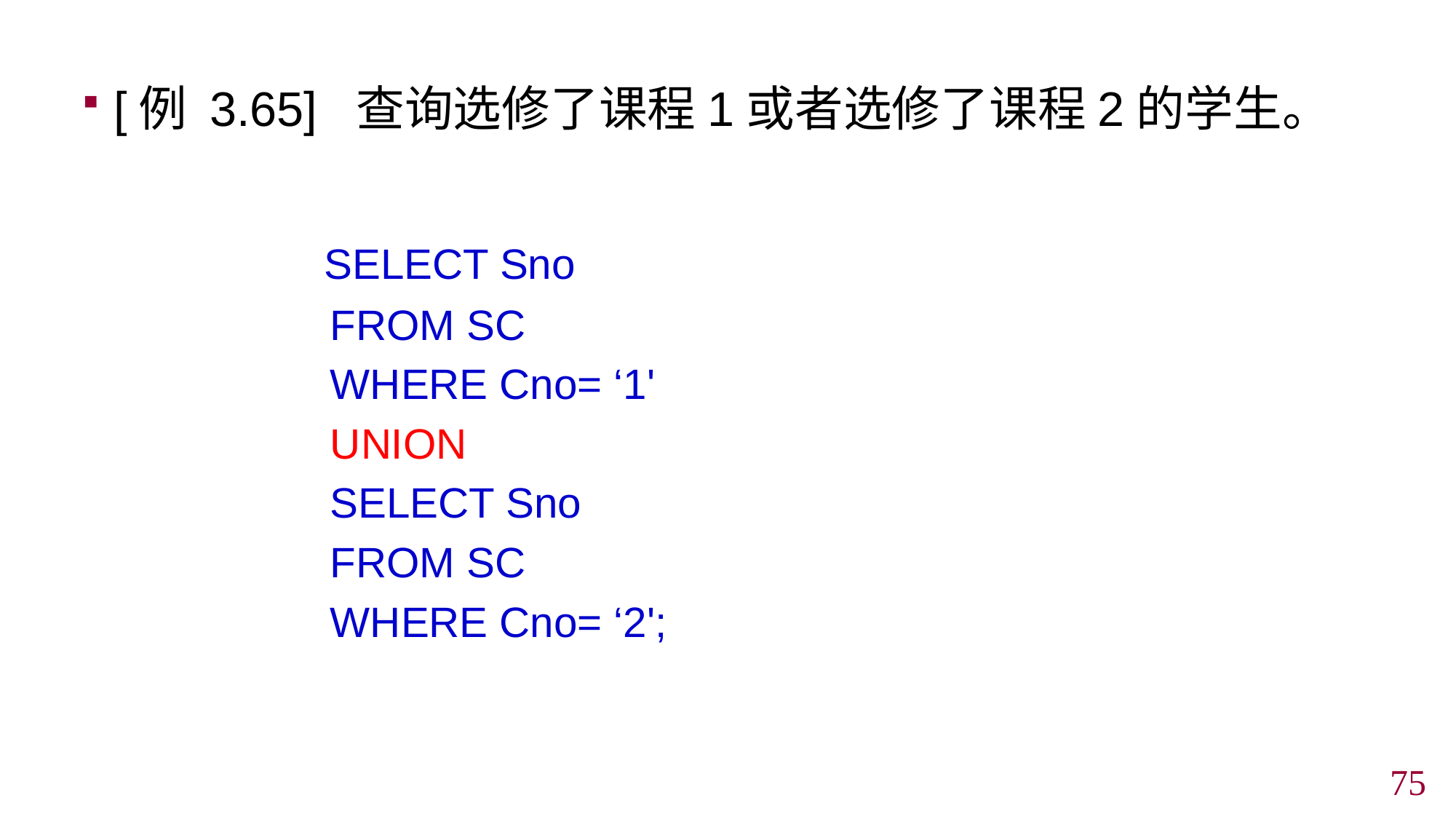

[例 3.65]  查询选修了课程1或者选修了课程2的学生。

                  SELECT Sno
                     FROM SC
                     WHERE Cno= ‘1'
                     UNION
                     SELECT Sno
                     FROM SC
                     WHERE Cno= ‘2';
75